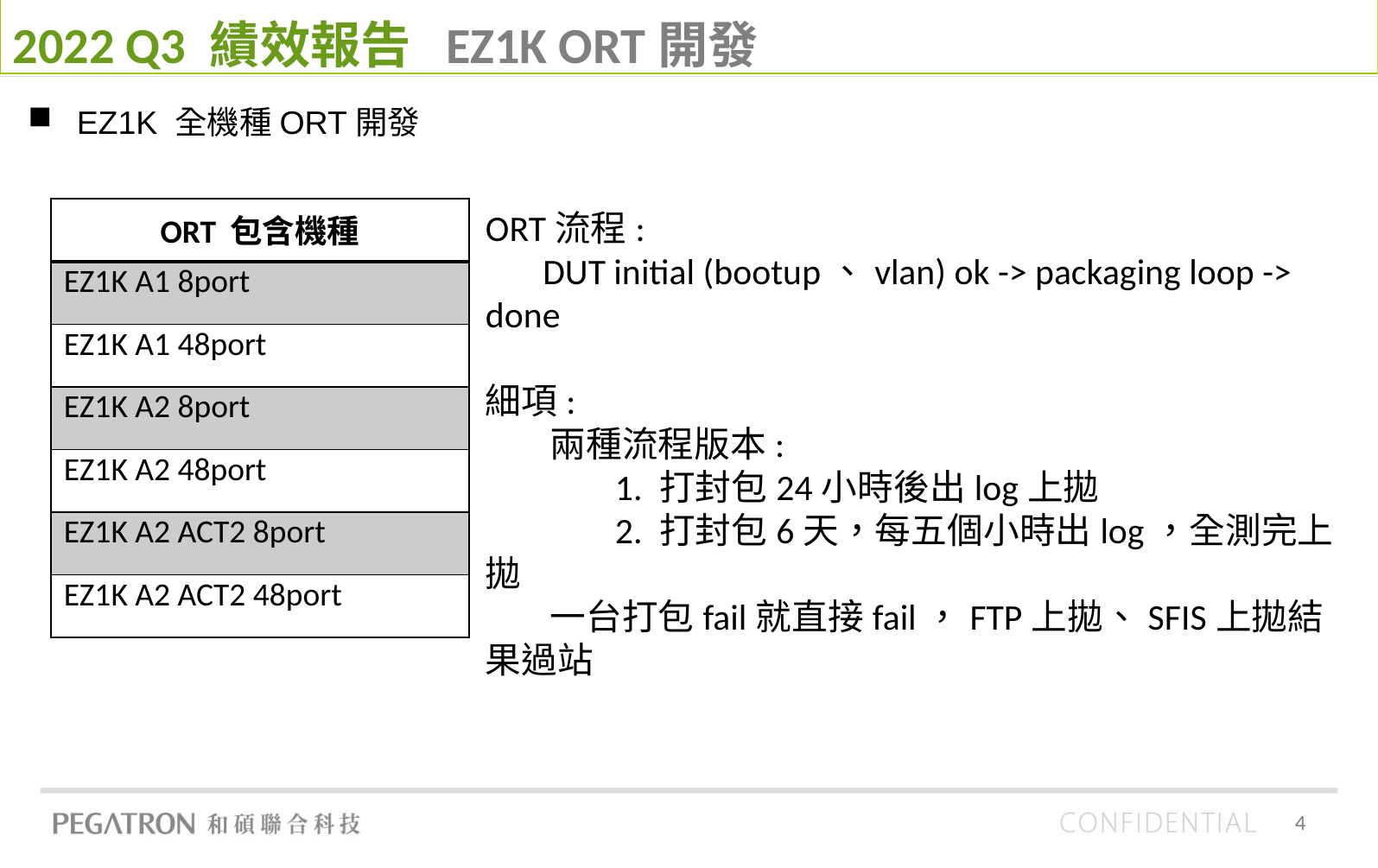

2022 Q3 績效報告  EZ1K ORT開發
EZ1K 全機種ORT開發

| ORT 包含機種 |
| --- |
| EZ1K A1 8port |
| EZ1K A1 48port |
| EZ1K A2 8port |
| EZ1K A2 48port |
| EZ1K A2 ACT2 8port |
| EZ1K A2 ACT2 48port |
ORT流程:
       DUT initial (bootup、vlan) ok -> packaging loop -> done

細項:
       兩種流程版本:
	1. 打封包24小時後出log上拋
	2. 打封包6天，每五個小時出log，全測完上拋
       一台打包fail就直接fail，FTP上拋、SFIS上拋結果過站
4